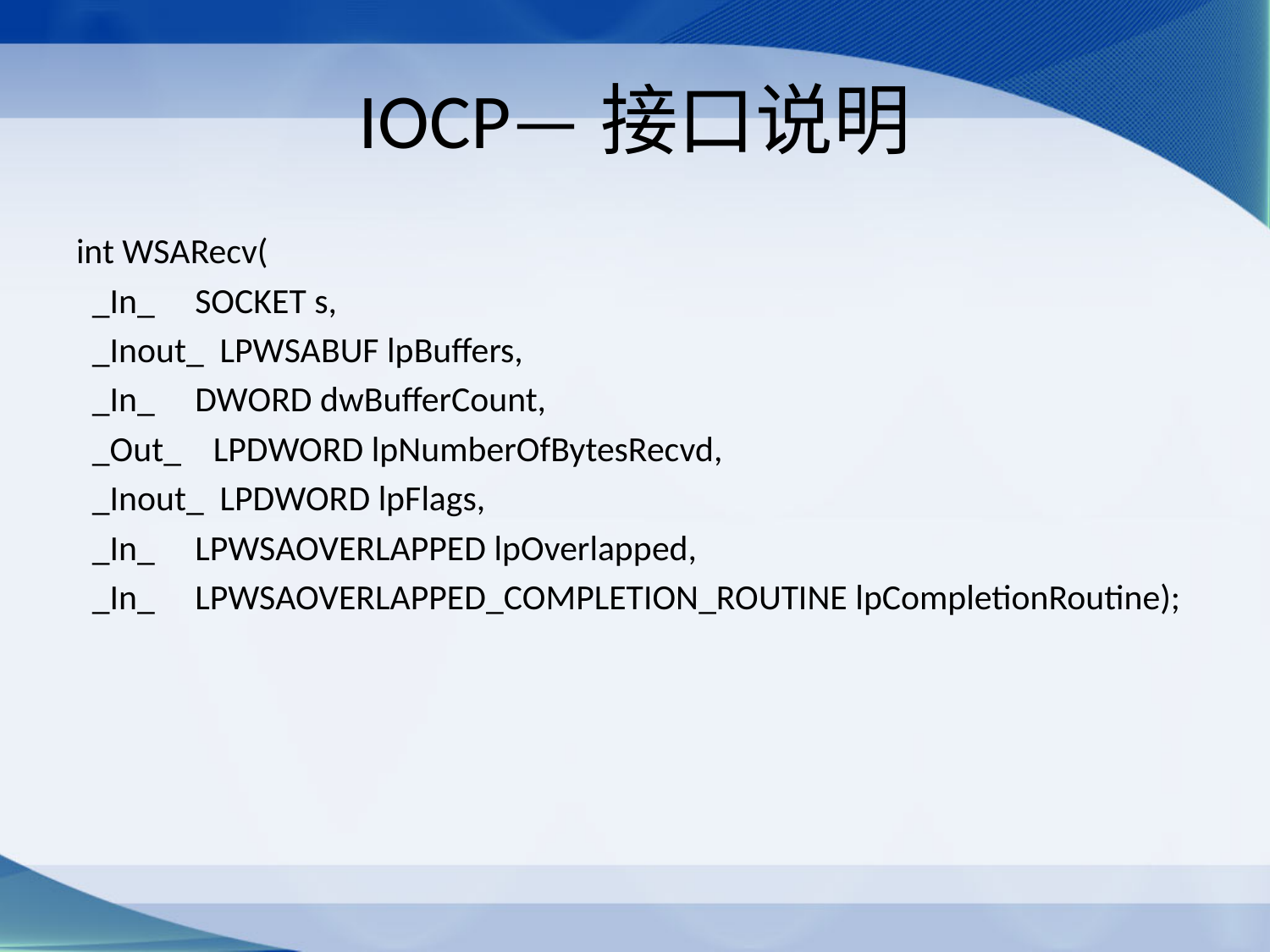

# IOCP—接口说明
int WSARecv(
  _In_     SOCKET s,
  _Inout_  LPWSABUF lpBuffers,
  _In_     DWORD dwBufferCount,
  _Out_    LPDWORD lpNumberOfBytesRecvd,
  _Inout_  LPDWORD lpFlags,
  _In_     LPWSAOVERLAPPED lpOverlapped,
  _In_     LPWSAOVERLAPPED_COMPLETION_ROUTINE lpCompletionRoutine);